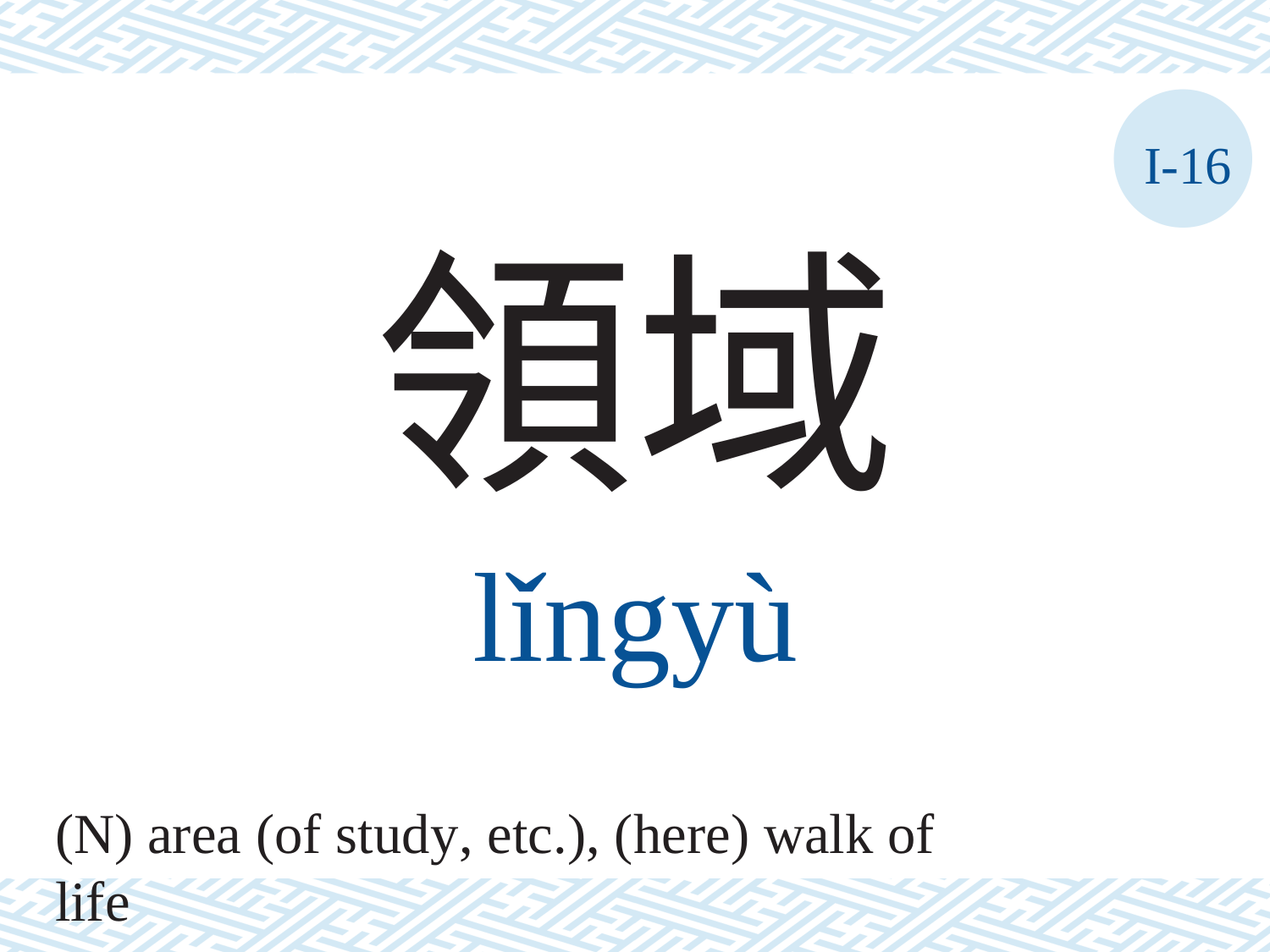

I-16
領域
lǐngyù
(N) area (of study, etc.), (here) walk of life